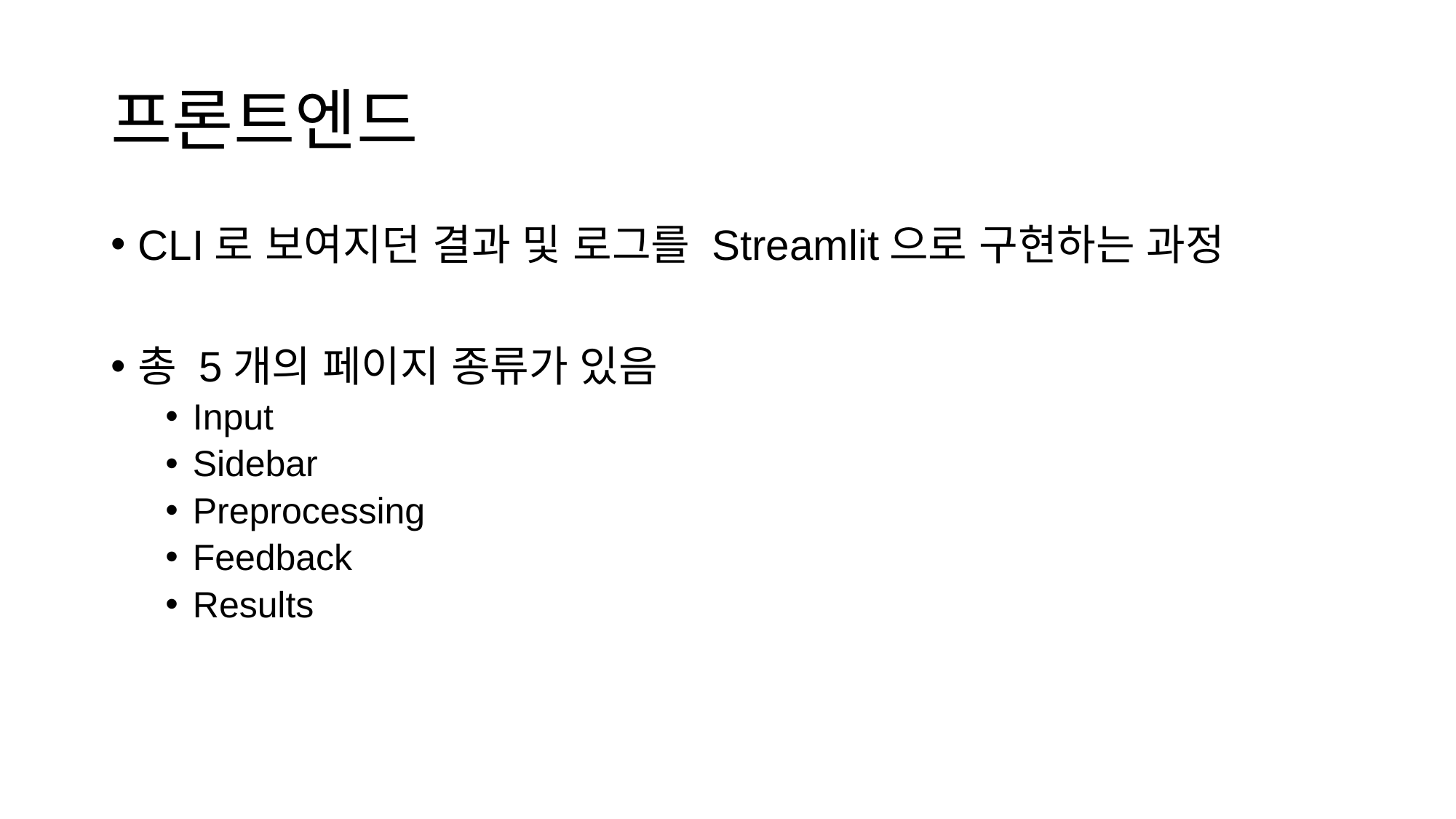

# 프론트엔드
CLI로 보여지던 결과 및 로그를 Streamlit으로 구현하는 과정

총 5개의 페이지 종류가 있음
Input
Sidebar
Preprocessing
Feedback
Results